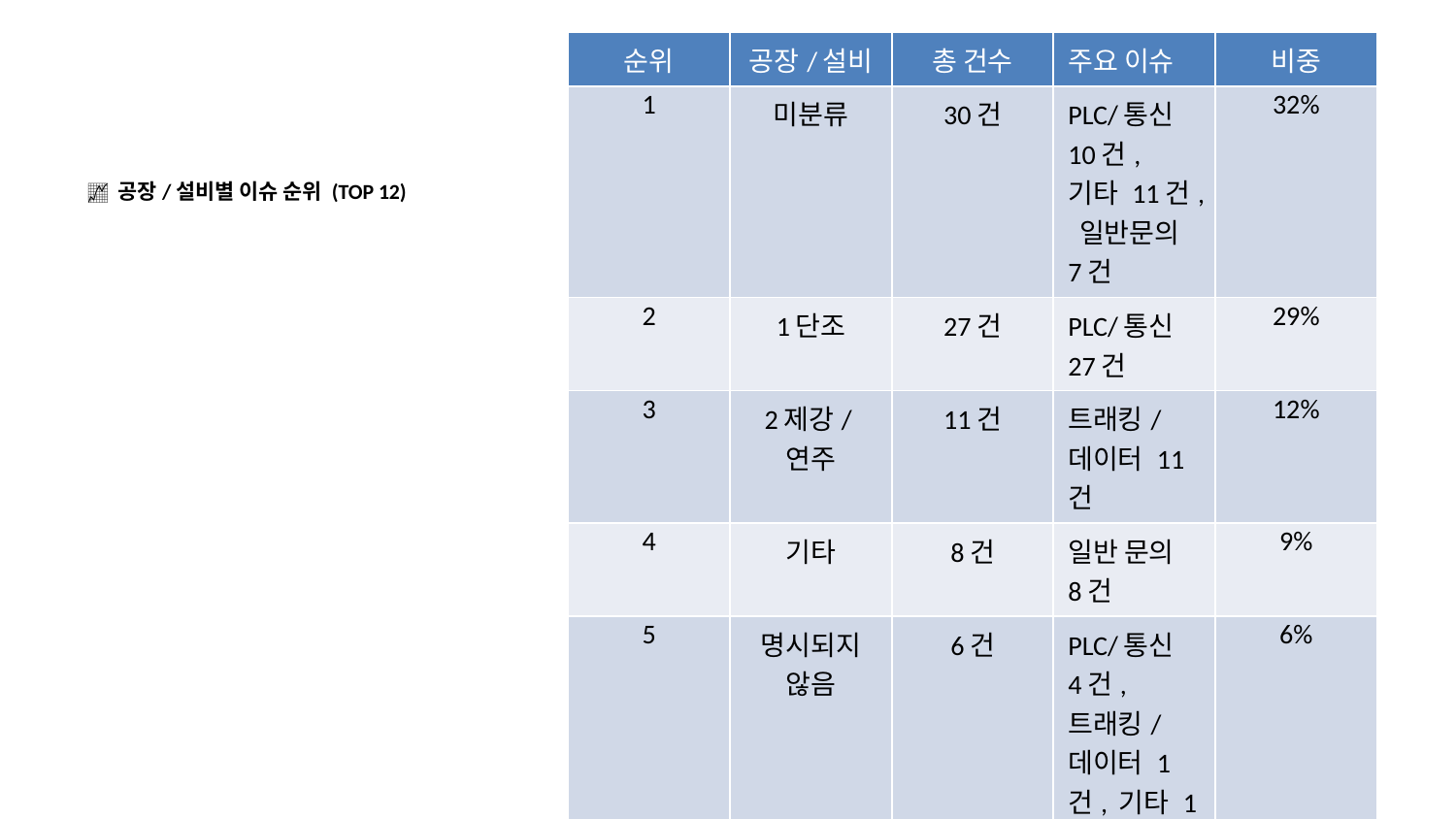

| 순위 | 공장/설비 | 총 건수 | 주요 이슈 | 비중 |
| --- | --- | --- | --- | --- |
| 1 | 미분류 | 30건 | PLC/통신 10건, 기타 11건, 일반문의 7건 | 32% |
| 2 | 1단조 | 27건 | PLC/통신 27건 | 29% |
| 3 | 2제강/연주 | 11건 | 트래킹/데이터 11건 | 12% |
| 4 | 기타 | 8건 | 일반 문의 8건 | 9% |
| 5 | 명시되지 않음 | 6건 | PLC/통신 4건, 트래킹/데이터 1건, 기타 1건 | 6% |
| 6 | 2제강 | 2건 | PLC/통신 2건 | 2% |
| 7 | PLC | 2건 | PLC/통신 2건 | 2% |
| 8 | 산세 | 2건 | PLC/통신 1건, 트래킹/데이터 1건 | 2% |
| 9 | 담당자 변경 | 2건 | 조직/담당자 변경 2건 | 2% |
| 10 | 1산세 | 1건 | PLC/통신 1건 | 1% |
| 11 | 소경 | 1건 | PLC/통신 1건 | 1% |
| 12 | 연주 | 1건 | PLC/통신 1건 | 1% |
📈 공장/설비별 이슈 순위 (TOP 12)